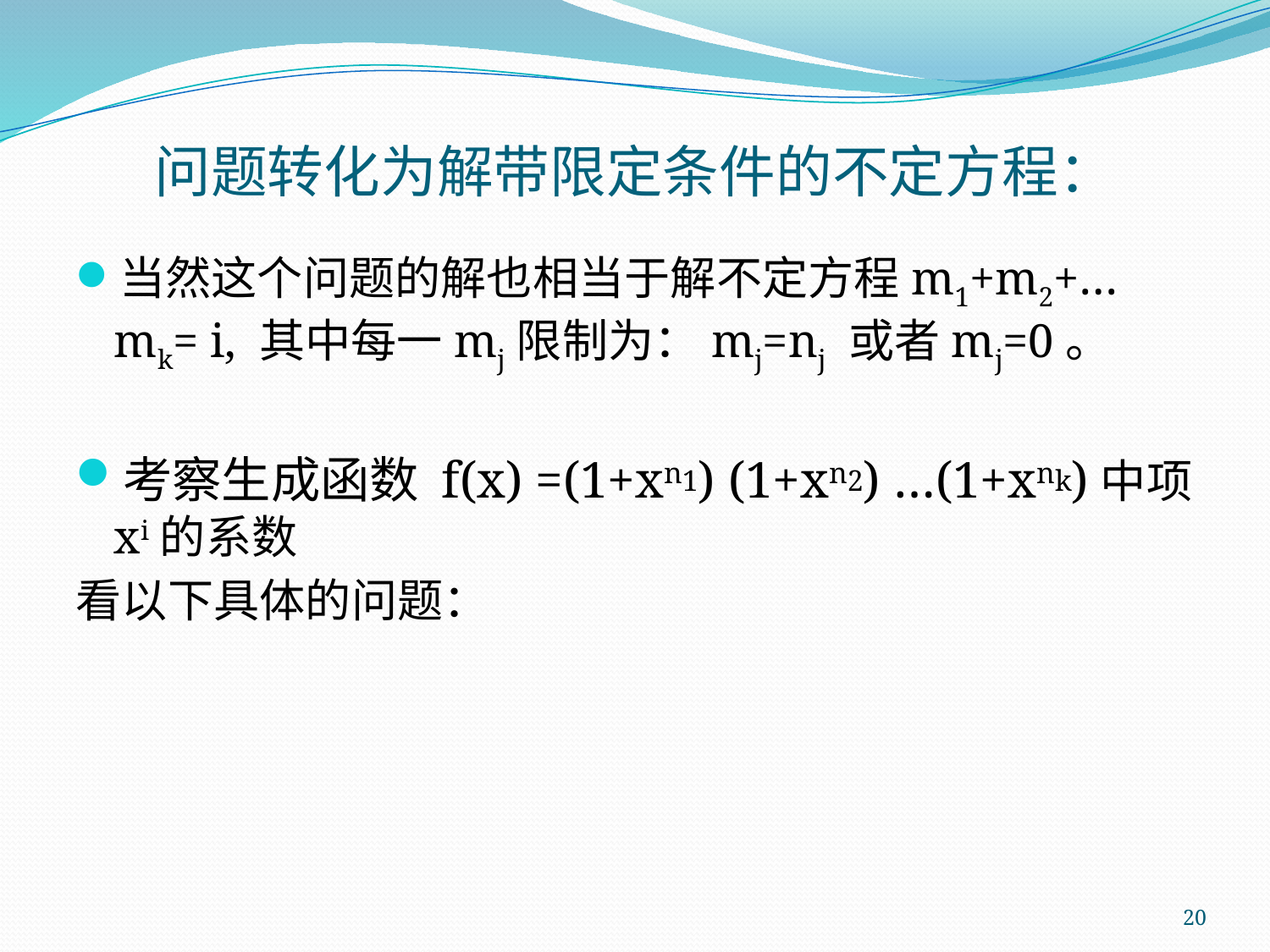

# 问题转化为解带限定条件的不定方程：
当然这个问题的解也相当于解不定方程m1+m2+…mk= i, 其中每一mj限制为：mj=nj 或者mj=0。

考察生成函数 f(x) =(1+xn1) (1+xn2) …(1+xnk)中项xi的系数
看以下具体的问题：
20